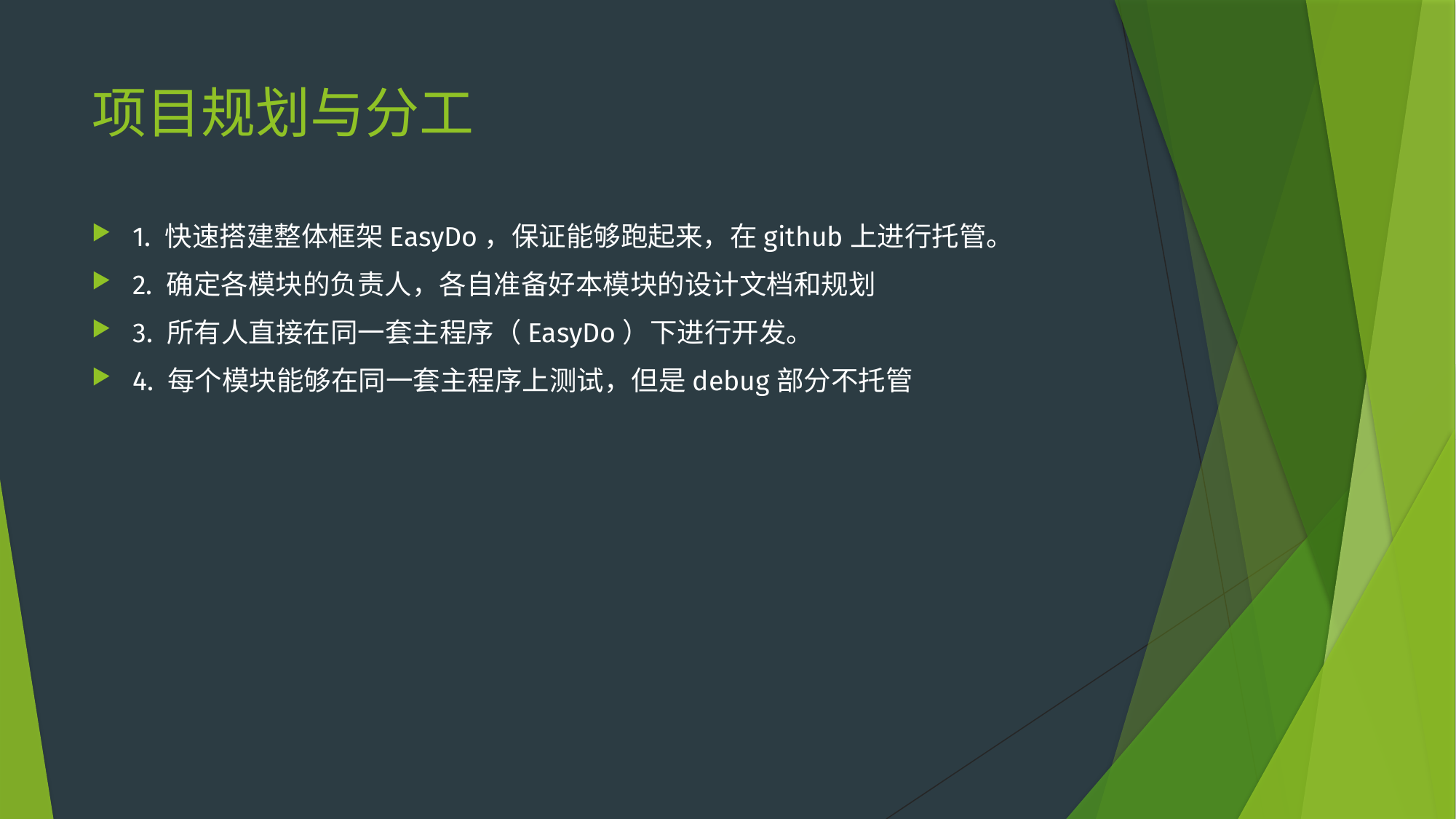

# 项目规划与分工
1. 快速搭建整体框架EasyDo，保证能够跑起来，在github上进行托管。
2. 确定各模块的负责人，各自准备好本模块的设计文档和规划
3. 所有人直接在同一套主程序（EasyDo）下进行开发。
4. 每个模块能够在同一套主程序上测试，但是debug部分不托管